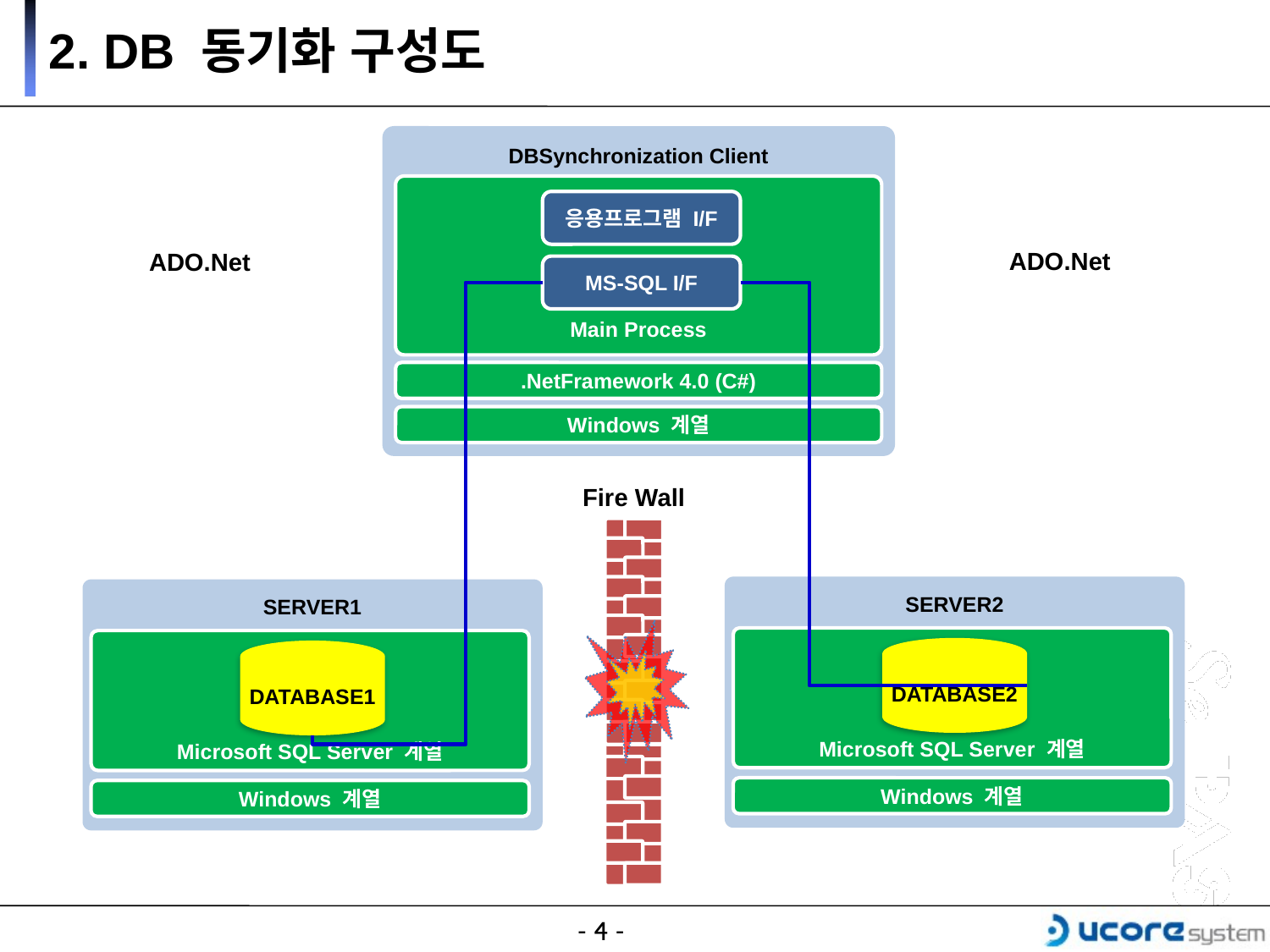

2. DB 동기화 구성도
DBSynchronization Client

Main Process
응용프로그램 I/F
MS-SQL I/F
.NetFramework 4.0 (C#)
Windows 계열
ADO.Net
ADO.Net
Fire Wall

SERVER2

SERVER1

Microsoft SQL Server 계열

Microsoft SQL Server 계열
DATABASE2
DATABASE1
Windows 계열
Windows 계열